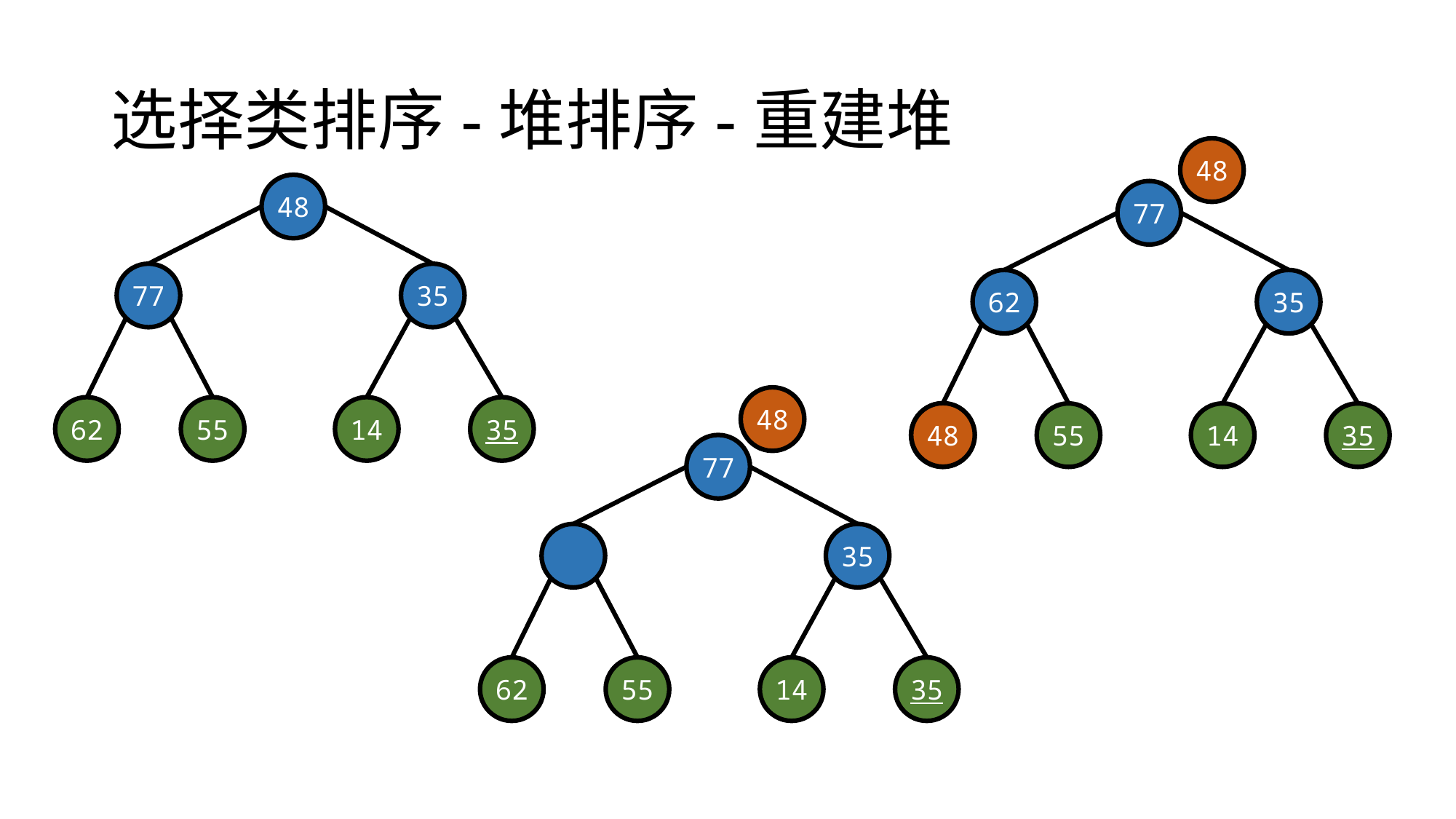

# 选择类排序-堆排序-重建堆
48
48
77
77
35
62
35
48
62
55
14
35
48

55
14
35
77

35
62
55
14
35